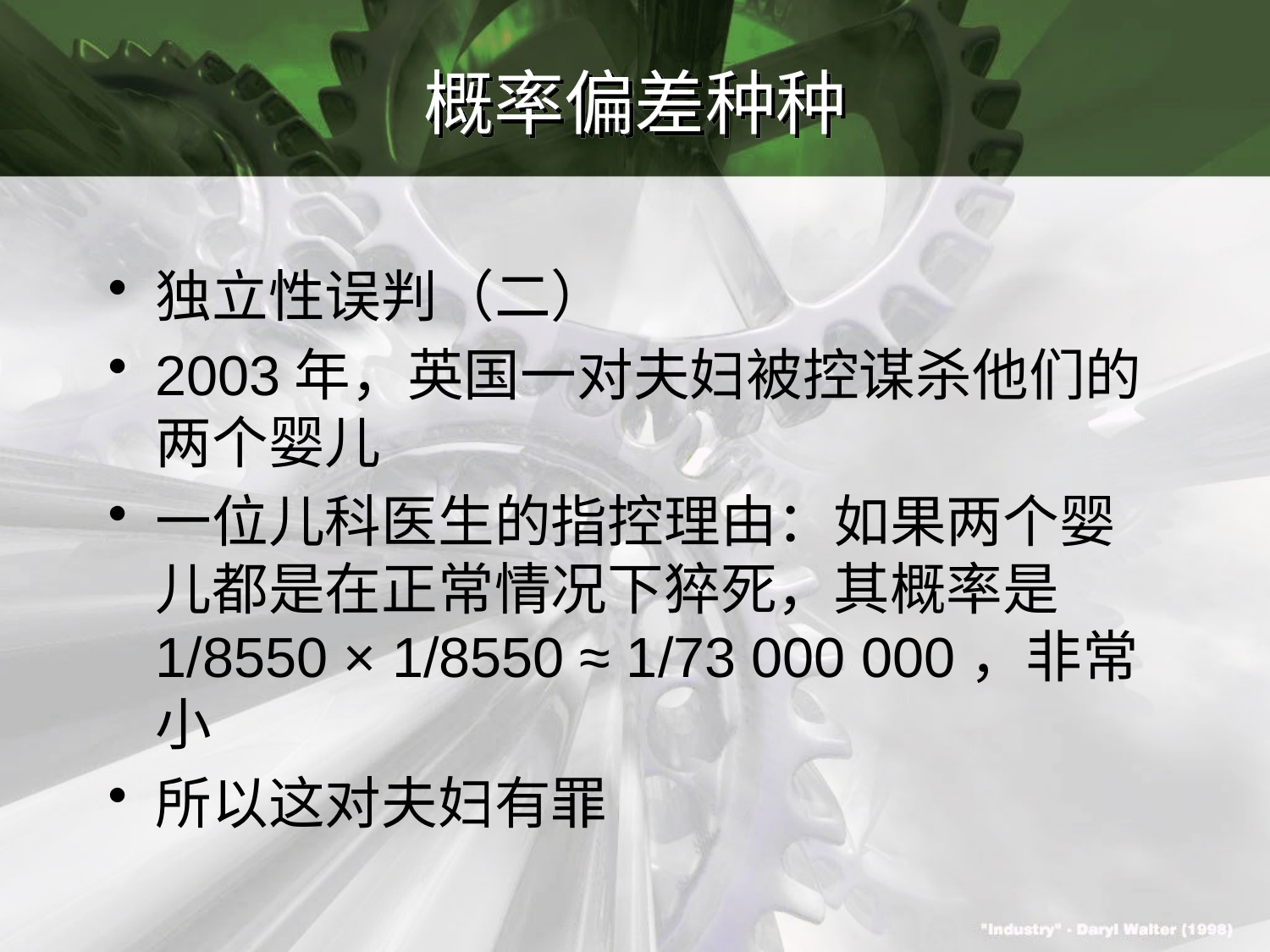

# 概率偏差种种
独立性误判（二）
2003年，英国一对夫妇被控谋杀他们的两个婴儿
一位儿科医生的指控理由：如果两个婴儿都是在正常情况下猝死，其概率是1/8550 × 1/8550 ≈ 1/73 000 000，非常小
所以这对夫妇有罪